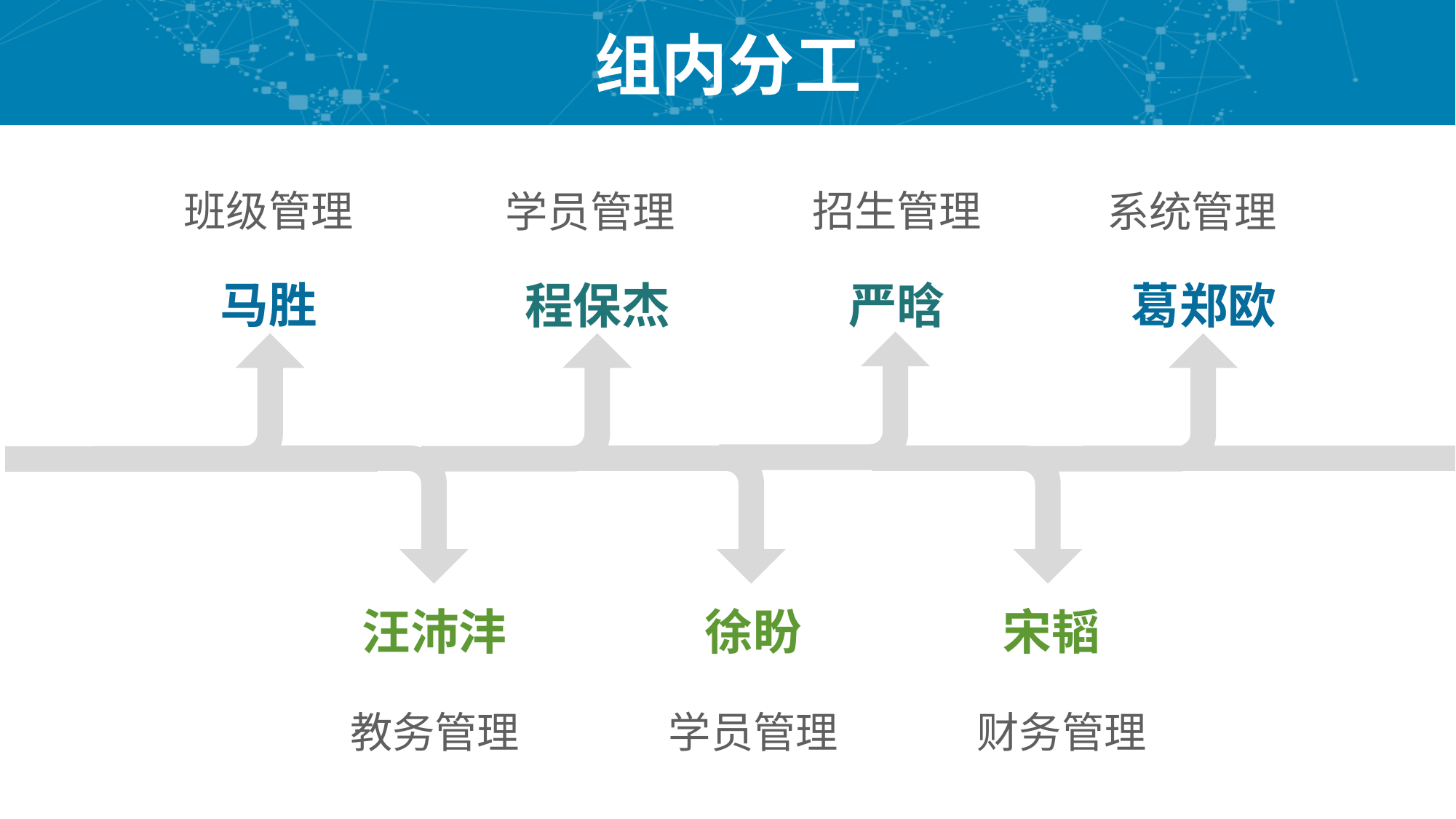

组内分工
班级管理
学员管理
招生管理
系统管理
马胜
葛郑欧
程保杰
严晗

汪沛沣
徐盼
宋韬
教务管理
学员管理
财务管理